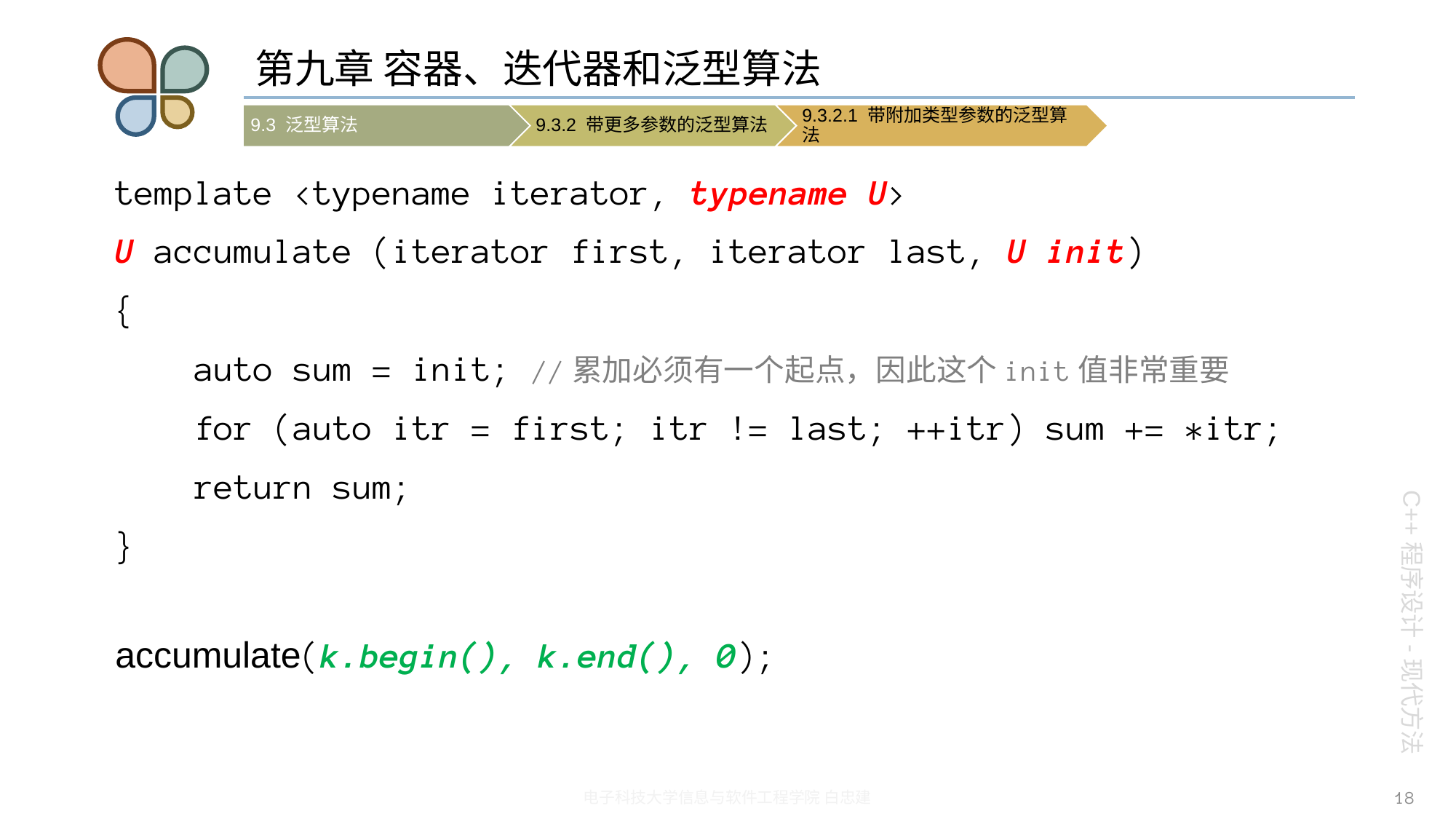

# 第九章 容器、迭代器和泛型算法
9.3 泛型算法
9.3.2 带更多参数的泛型算法
9.3.2.1 带附加类型参数的泛型算法
template <typename iterator, typename U>
U accumulate (iterator first, iterator last, U init)
{
    auto sum = init; //累加必须有一个起点，因此这个init值非常重要
    for (auto itr = first; itr != last; ++itr) sum += *itr;
    return sum;
}

accumulate(k.begin(), k.end(), 0);
18